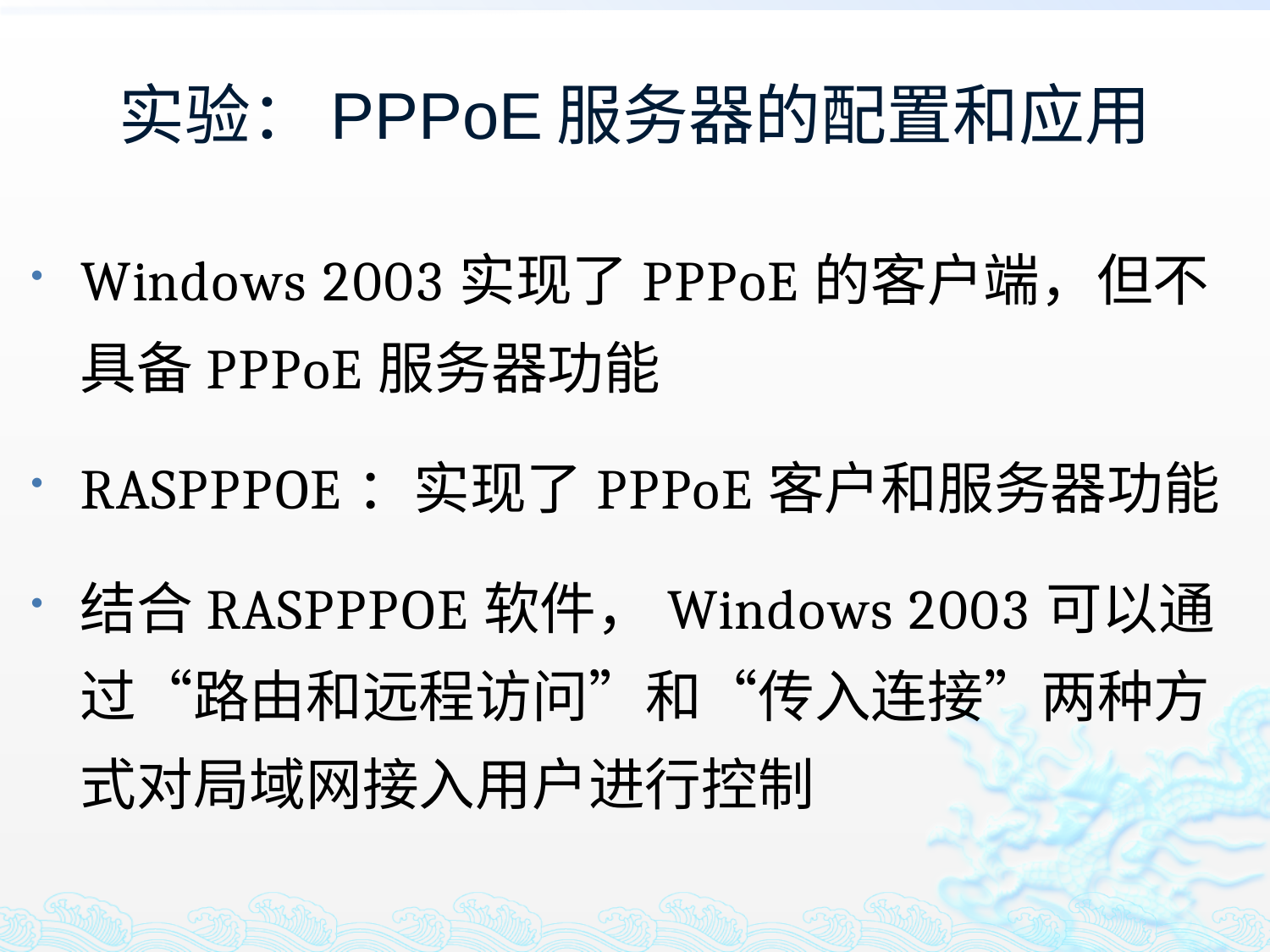

# 实验：PPPoE服务器的配置和应用
Windows 2003实现了PPPoE的客户端，但不具备PPPoE服务器功能
RASPPPOE：实现了PPPoE客户和服务器功能
结合RASPPPOE软件，Windows 2003可以通过“路由和远程访问”和“传入连接”两种方式对局域网接入用户进行控制